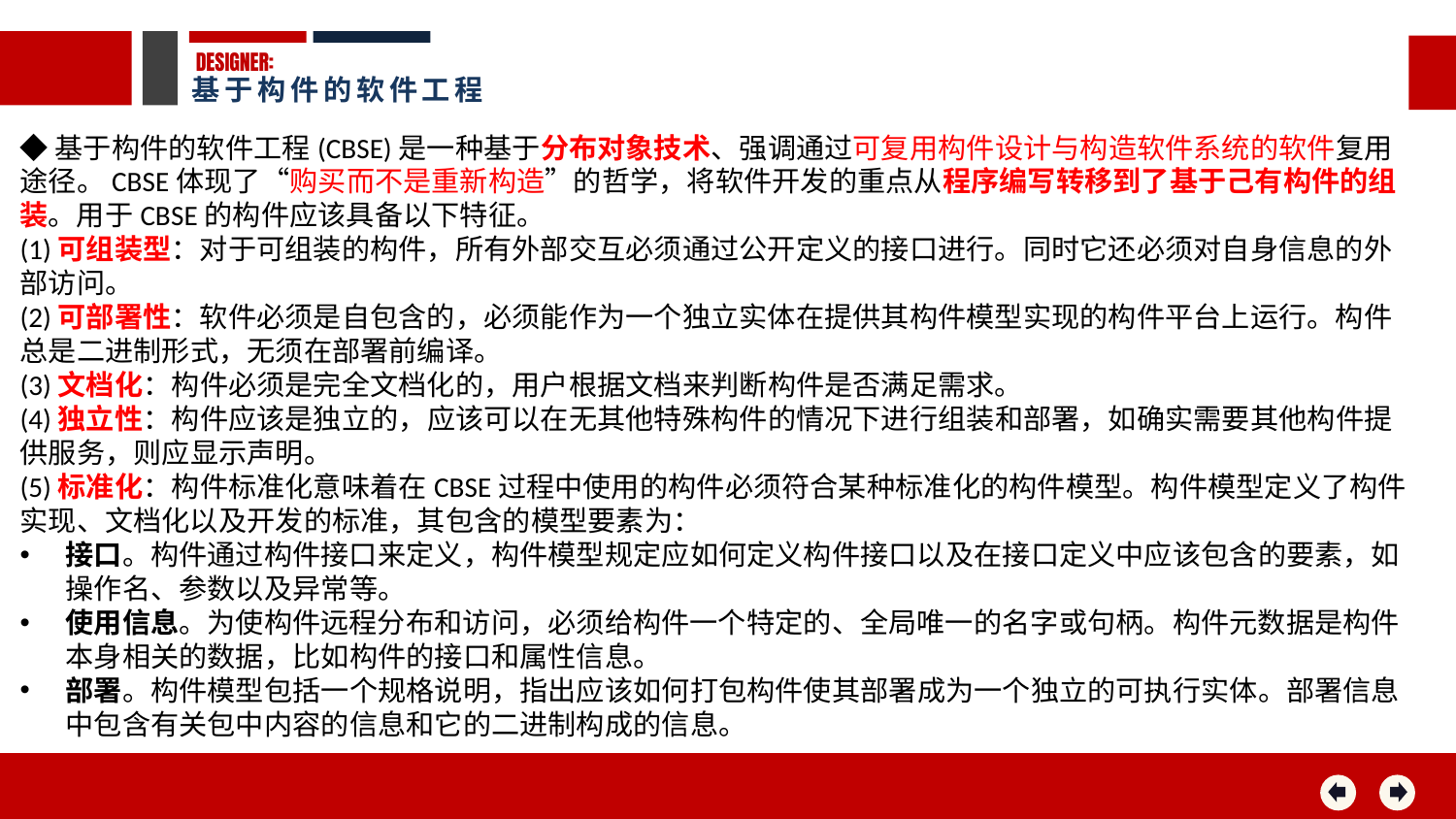

DESIGNER:
基于构件的软件工程
◆基于构件的软件工程(CBSE)是一种基于分布对象技术、强调通过可复用构件设计与构造软件系统的软件复用途径。CBSE体现了“购买而不是重新构造”的哲学，将软件开发的重点从程序编写转移到了基于己有构件的组装。用于CBSE的构件应该具备以下特征。
(1)可组装型：对于可组装的构件，所有外部交互必须通过公开定义的接口进行。同时它还必须对自身信息的外部访问。
(2)可部署性：软件必须是自包含的，必须能作为一个独立实体在提供其构件模型实现的构件平台上运行。构件总是二进制形式，无须在部署前编译。
(3)文档化：构件必须是完全文档化的，用户根据文档来判断构件是否满足需求。
(4)独立性：构件应该是独立的，应该可以在无其他特殊构件的情况下进行组装和部署，如确实需要其他构件提供服务，则应显示声明。
(5)标准化：构件标准化意味着在CBSE过程中使用的构件必须符合某种标准化的构件模型。构件模型定义了构件实现、文档化以及开发的标准，其包含的模型要素为：
接口。构件通过构件接口来定义，构件模型规定应如何定义构件接口以及在接口定义中应该包含的要素，如操作名、参数以及异常等。
使用信息。为使构件远程分布和访问，必须给构件一个特定的、全局唯一的名字或句柄。构件元数据是构件本身相关的数据，比如构件的接口和属性信息。
部署。构件模型包括一个规格说明，指出应该如何打包构件使其部署成为一个独立的可执行实体。部署信息中包含有关包中内容的信息和它的二进制构成的信息。